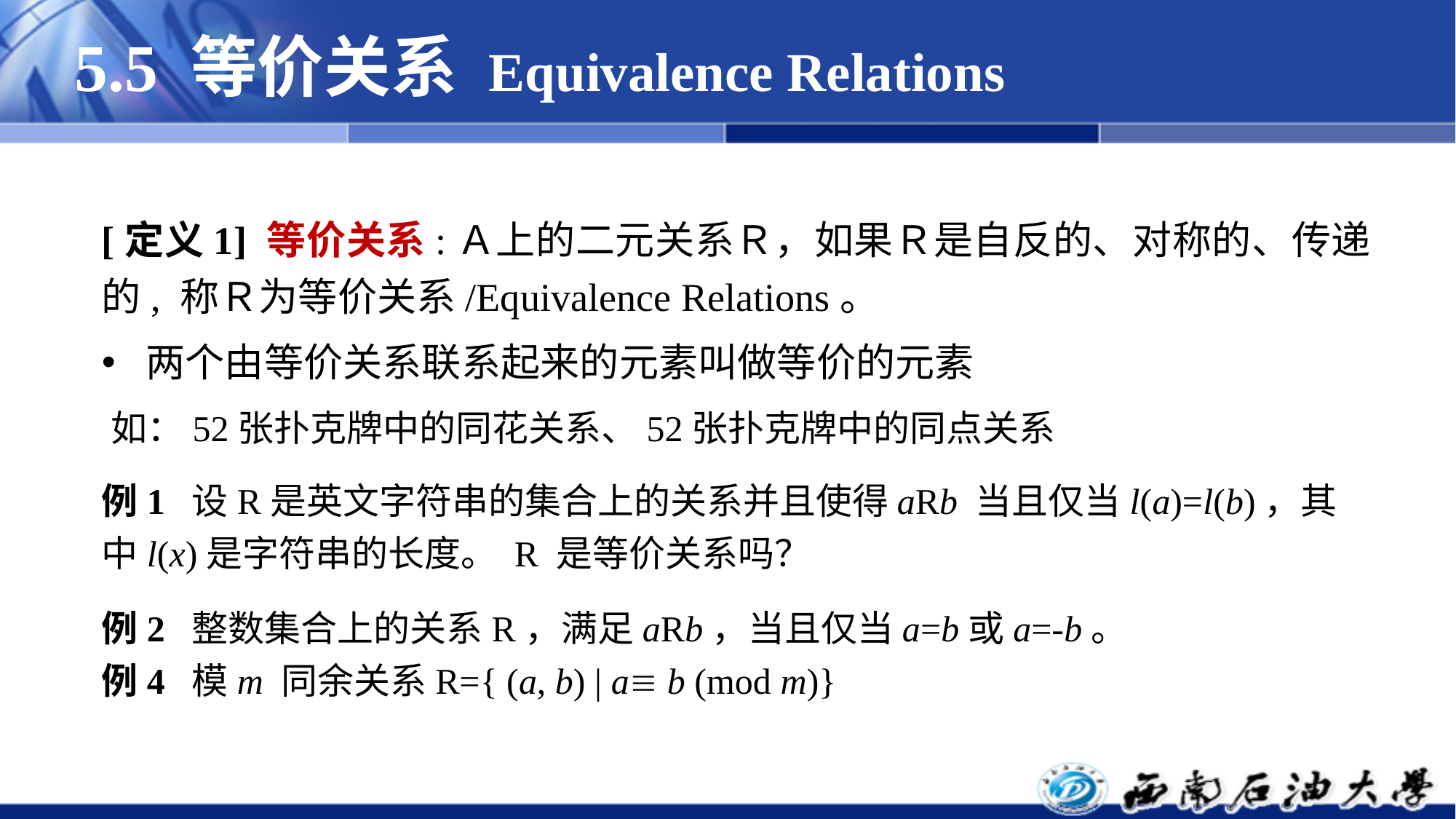

5.5 等价关系 Equivalence Relations
[定义1] 等价关系:Ａ上的二元关系Ｒ，如果Ｒ是自反的、对称的、传递的, 称Ｒ为等价关系/Equivalence Relations。
 两个由等价关系联系起来的元素叫做等价的元素
如：52张扑克牌中的同花关系、52张扑克牌中的同点关系
例1  设R是英文字符串的集合上的关系并且使得aRb 当且仅当l(a)=l(b)，其中l(x)是字符串的长度。 R 是等价关系吗？
例2  整数集合上的关系R，满足aRb，当且仅当a=b或a=-b。
例4  模m 同余关系R={ (a, b) | a≡ b (mod m)}